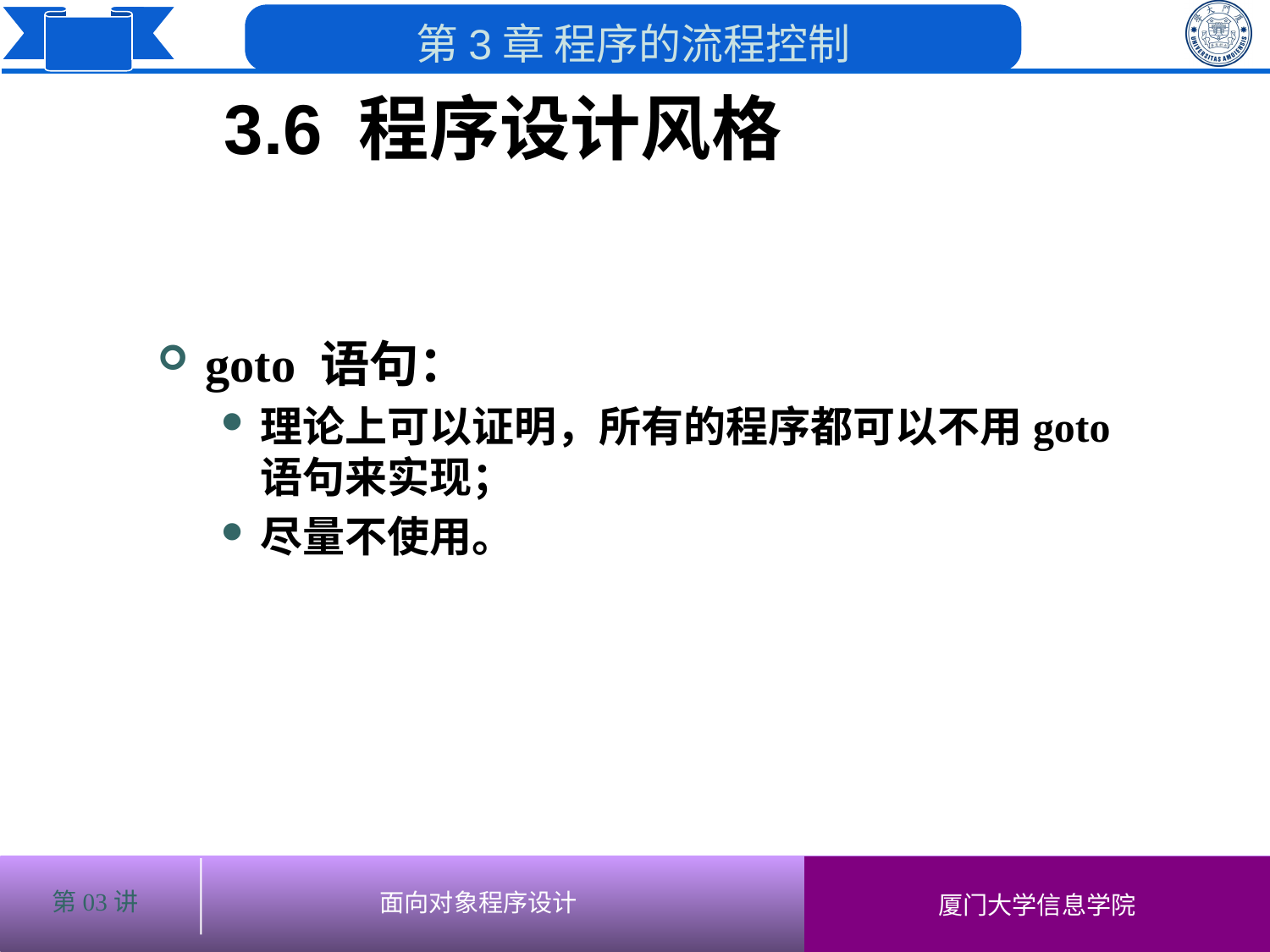

# 3.6 程序设计风格
goto 语句：
理论上可以证明，所有的程序都可以不用goto语句来实现；
尽量不使用。
41